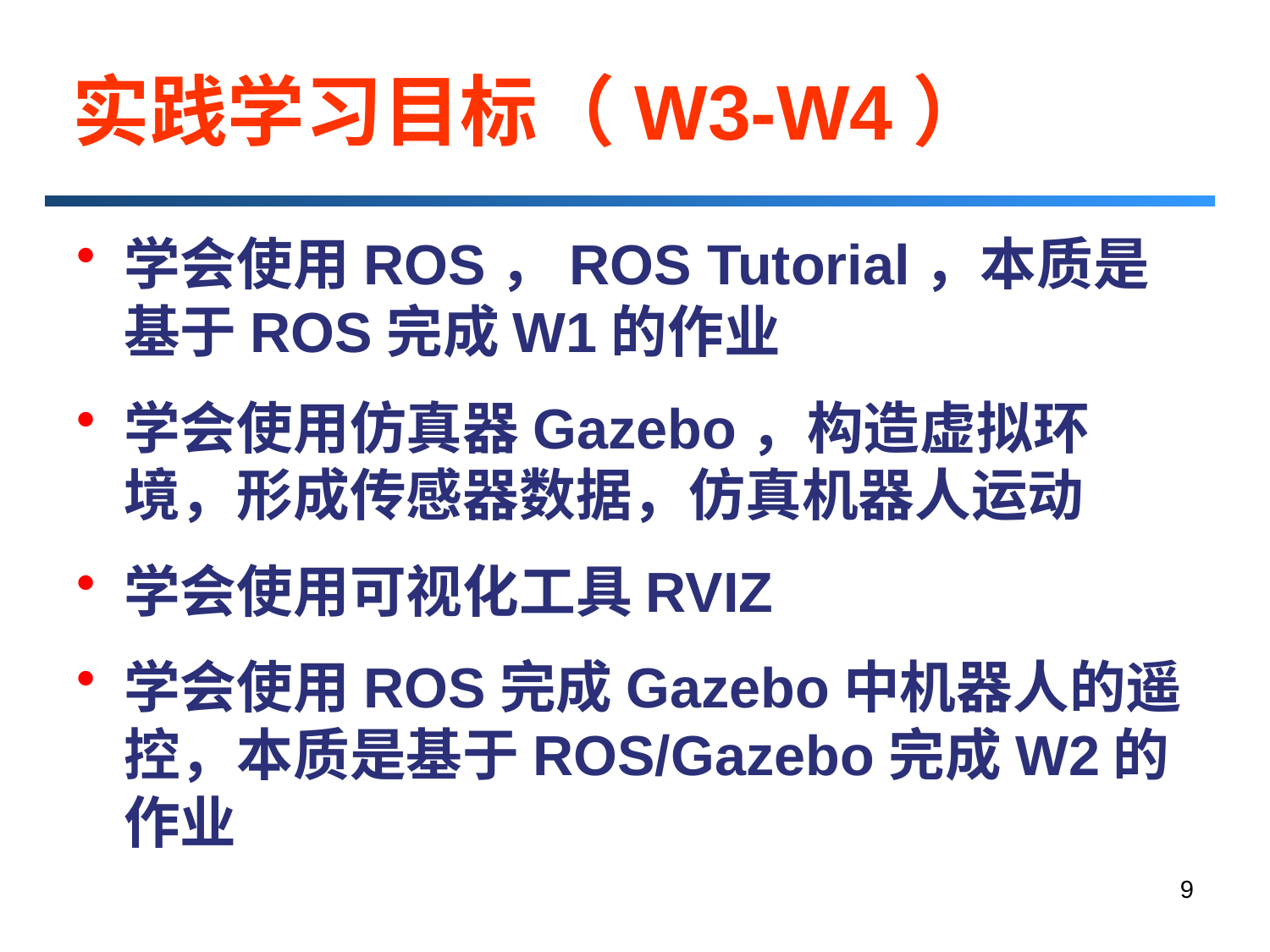

# 实践学习目标（W3-W4）
学会使用ROS，ROS Tutorial，本质是基于ROS完成W1的作业
学会使用仿真器Gazebo，构造虚拟环境，形成传感器数据，仿真机器人运动
学会使用可视化工具RVIZ
学会使用ROS完成Gazebo中机器人的遥控，本质是基于ROS/Gazebo完成W2的作业

9